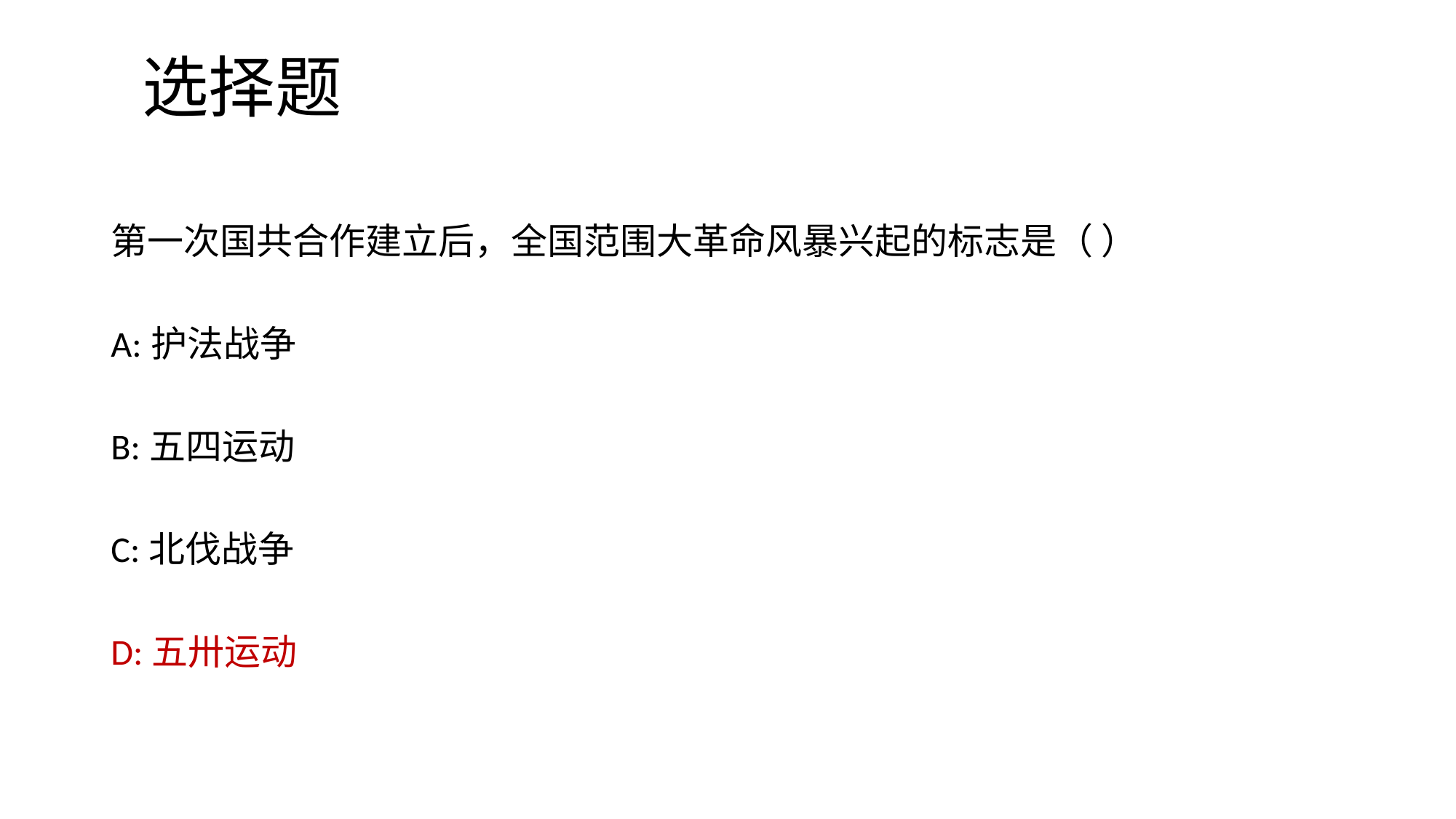

# 选择题
第一次国共合作建立后，全国范围大革命风暴兴起的标志是（ ）
A:护法战争
B:五四运动
C:北伐战争
D:五卅运动